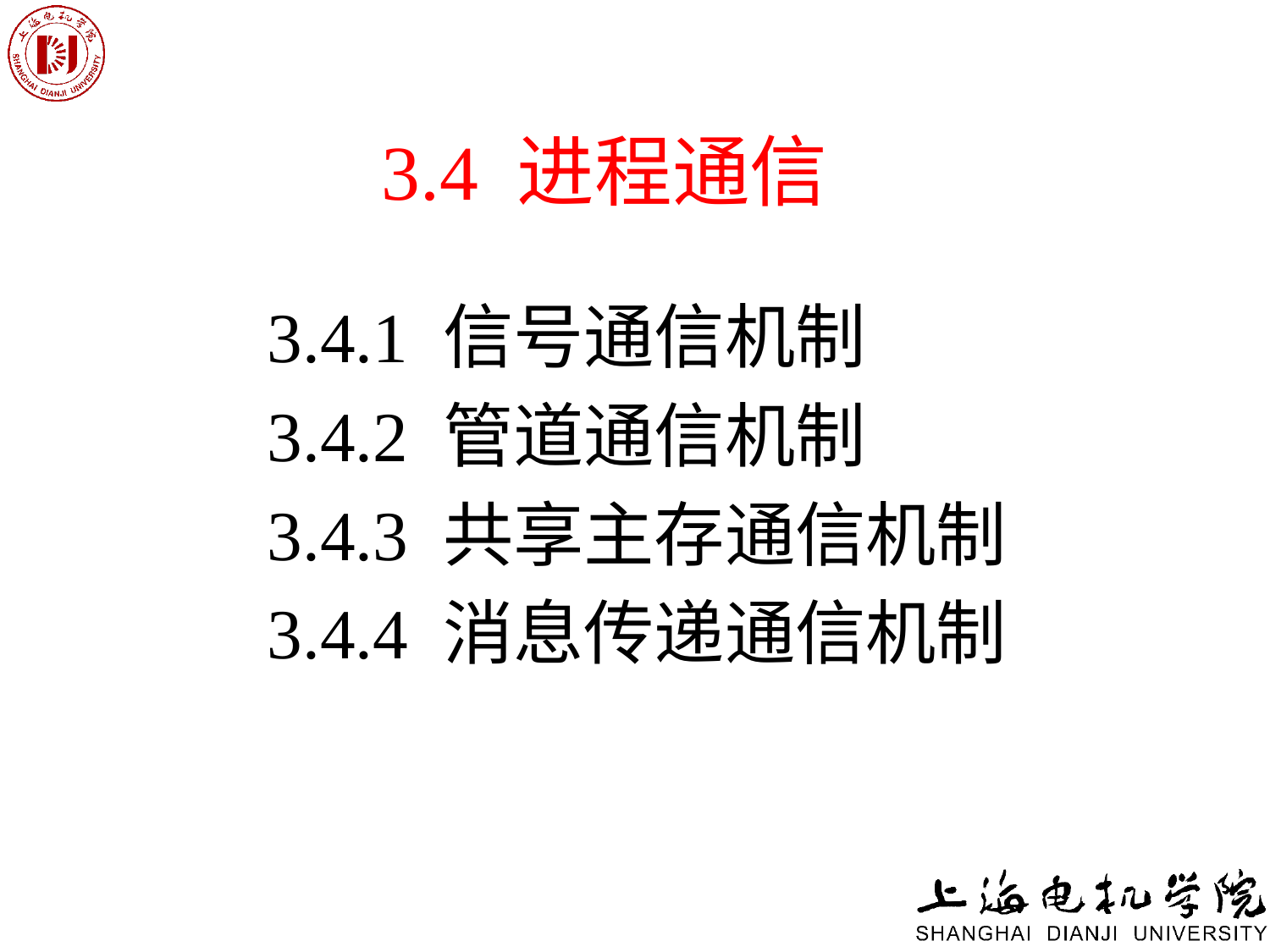

# 3.4 进程通信
3.4.1 信号通信机制
3.4.2 管道通信机制
3.4.3 共享主存通信机制
3.4.4 消息传递通信机制